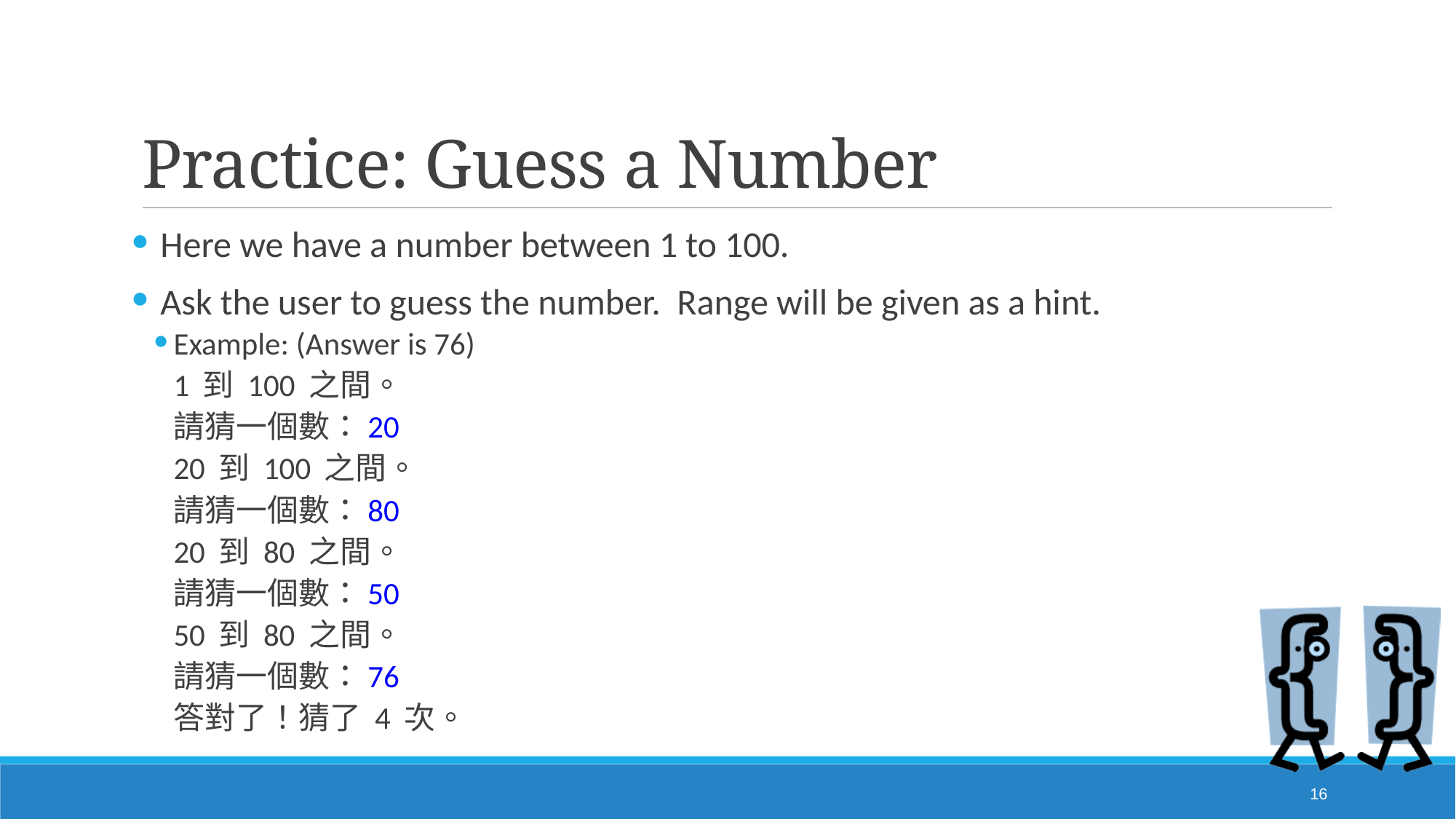

# Practice: Guess a Number
Here we have a number between 1 to 100.
Ask the user to guess the number.  Range will be given as a hint.
Example: (Answer is 76)
	1 到 100 之間。
	請猜一個數：20
	20 到 100 之間。
	請猜一個數：80
	20 到 80 之間。
	請猜一個數：50
	50 到 80 之間。
	請猜一個數：76
	答對了！猜了 4 次。

16